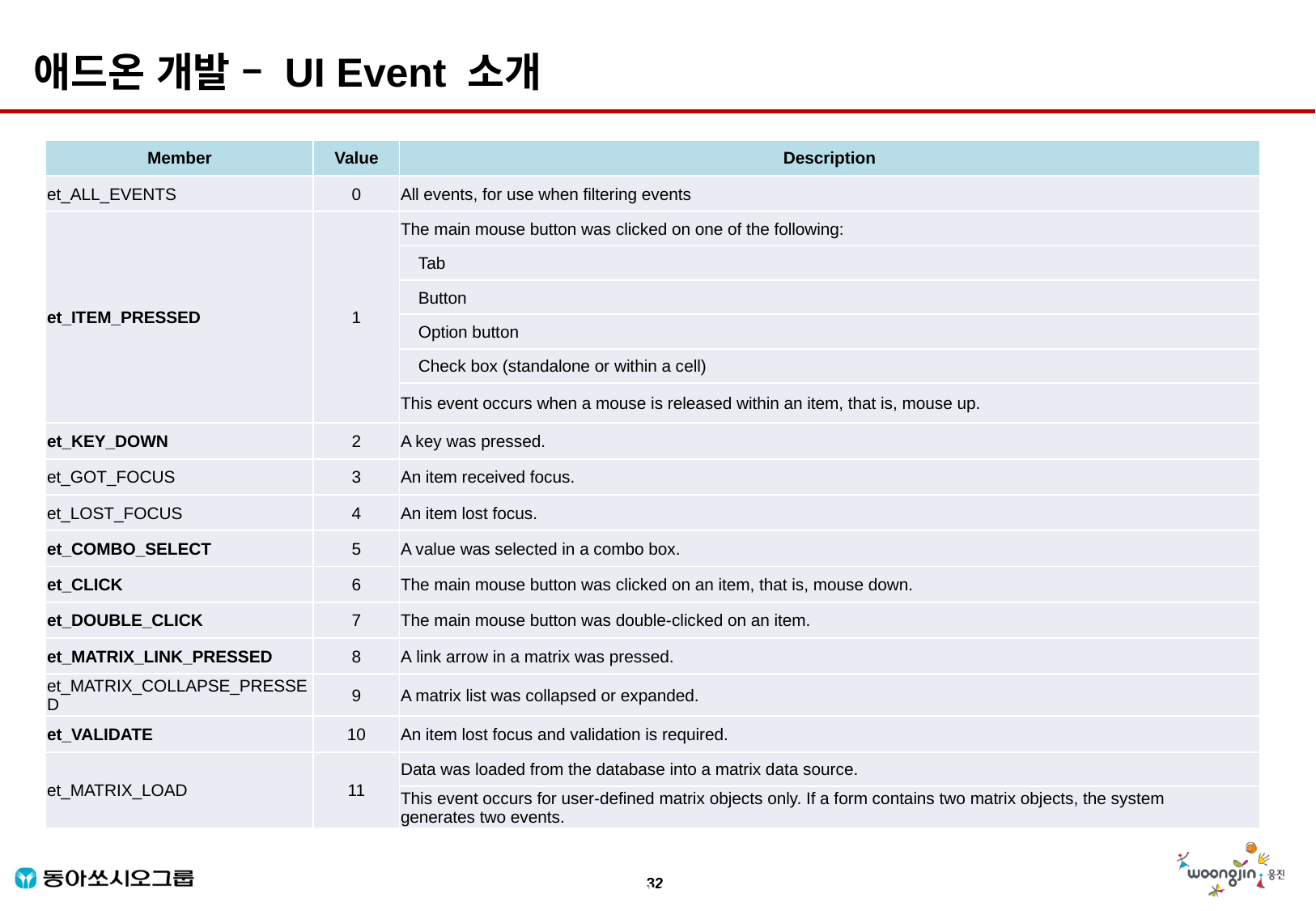

애드온 개발 – UI Event 소개
| Member | Value | Description |
| --- | --- | --- |
| et\_ALL\_EVENTS | 0 | All events, for use when filtering events |
| et\_ITEM\_PRESSED | 1 | The main mouse button was clicked on one of the following: |
|  |  | Tab |
|  |  | Button |
|  |  | Option button |
|  |  | Check box (standalone or within a cell) |
|  |  | This event occurs when a mouse is released within an item, that is, mouse up. |
| et\_KEY\_DOWN | 2 | A key was pressed. |
| et\_GOT\_FOCUS | 3 | An item received focus. |
| et\_LOST\_FOCUS | 4 | An item lost focus. |
| et\_COMBO\_SELECT | 5 | A value was selected in a combo box. |
| et\_CLICK | 6 | The main mouse button was clicked on an item, that is, mouse down. |
| et\_DOUBLE\_CLICK | 7 | The main mouse button was double-clicked on an item. |
| et\_MATRIX\_LINK\_PRESSED | 8 | A link arrow in a matrix was pressed. |
| et\_MATRIX\_COLLAPSE\_PRESSED | 9 | A matrix list was collapsed or expanded. |
| et\_VALIDATE | 10 | An item lost focus and validation is required. |
| et\_MATRIX\_LOAD | 11 | Data was loaded from the database into a matrix data source. |
|  |  | This event occurs for user-defined matrix objects only. If a form contains two matrix objects, the system generates two events. |